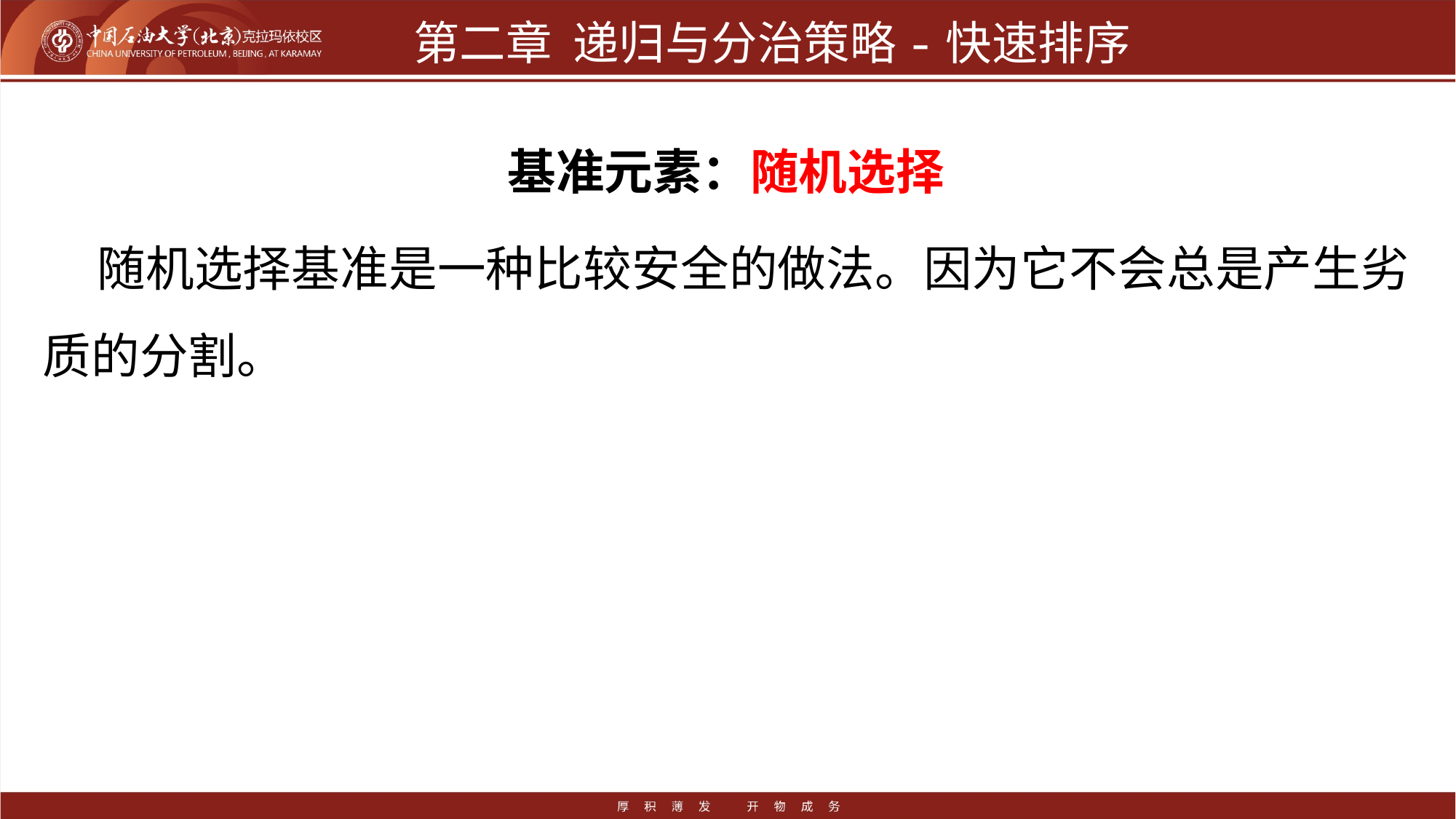

# 第二章  递归与分治策略-快速排序
基准元素：随机选择
随机选择基准是一种比较安全的做法。因为它不会总是产生劣质的分割。